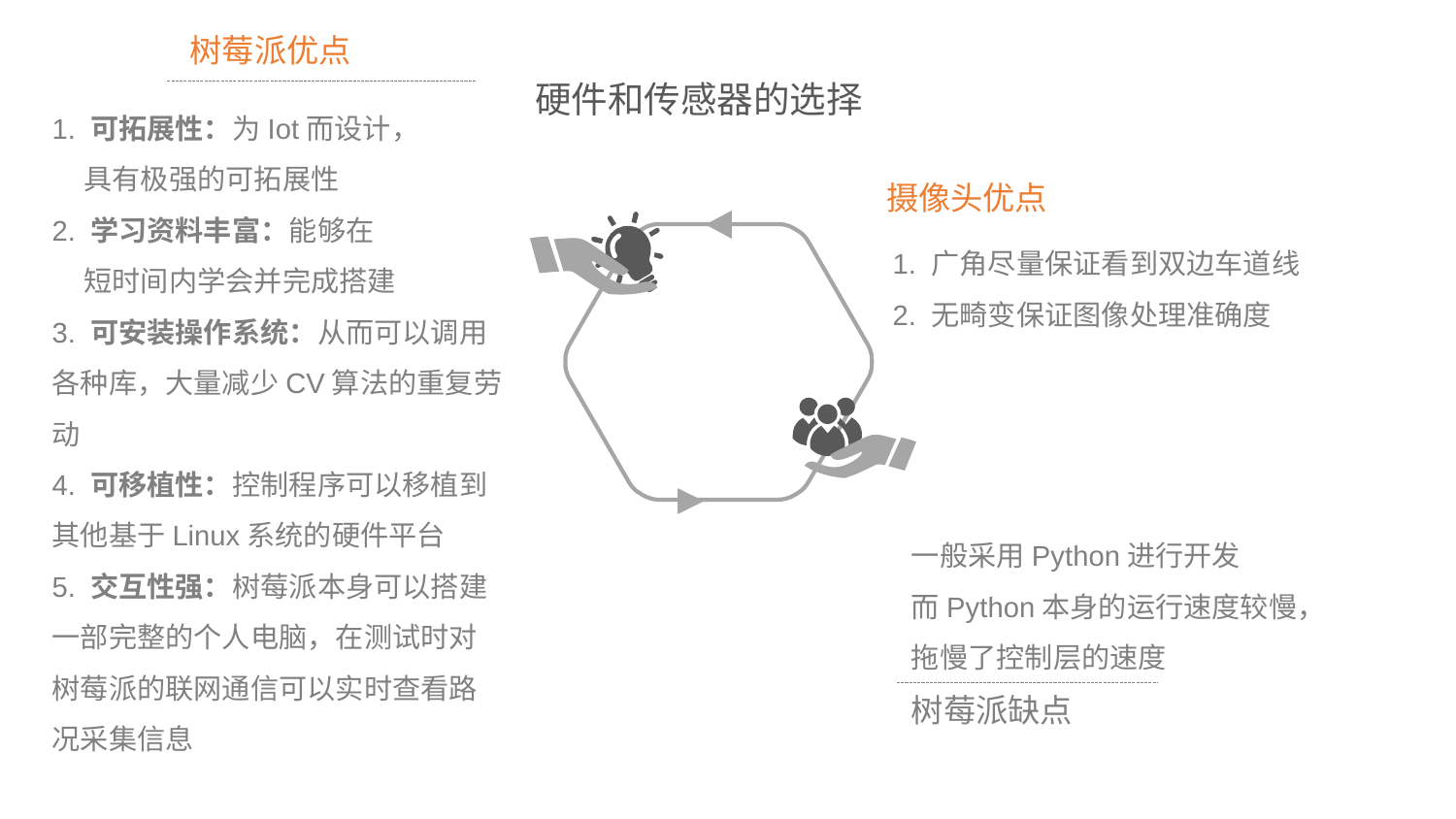

树莓派优点
硬件和传感器的选择
1. 可拓展性：为Iot而设计，
    具有极强的可拓展性
2. 学习资料丰富：能够在
    短时间内学会并完成搭建
3. 可安装操作系统：从而可以调用各种库，大量减少CV算法的重复劳动
4. 可移植性：控制程序可以移植到其他基于Linux系统的硬件平台
5. 交互性强：树莓派本身可以搭建一部完整的个人电脑，在测试时对树莓派的联网通信可以实时查看路况采集信息

摄像头优点

1. 广角尽量保证看到双边车道线
2. 无畸变保证图像处理准确度

一般采用Python进行开发
而Python本身的运行速度较慢，拖慢了控制层的速度
树莓派缺点